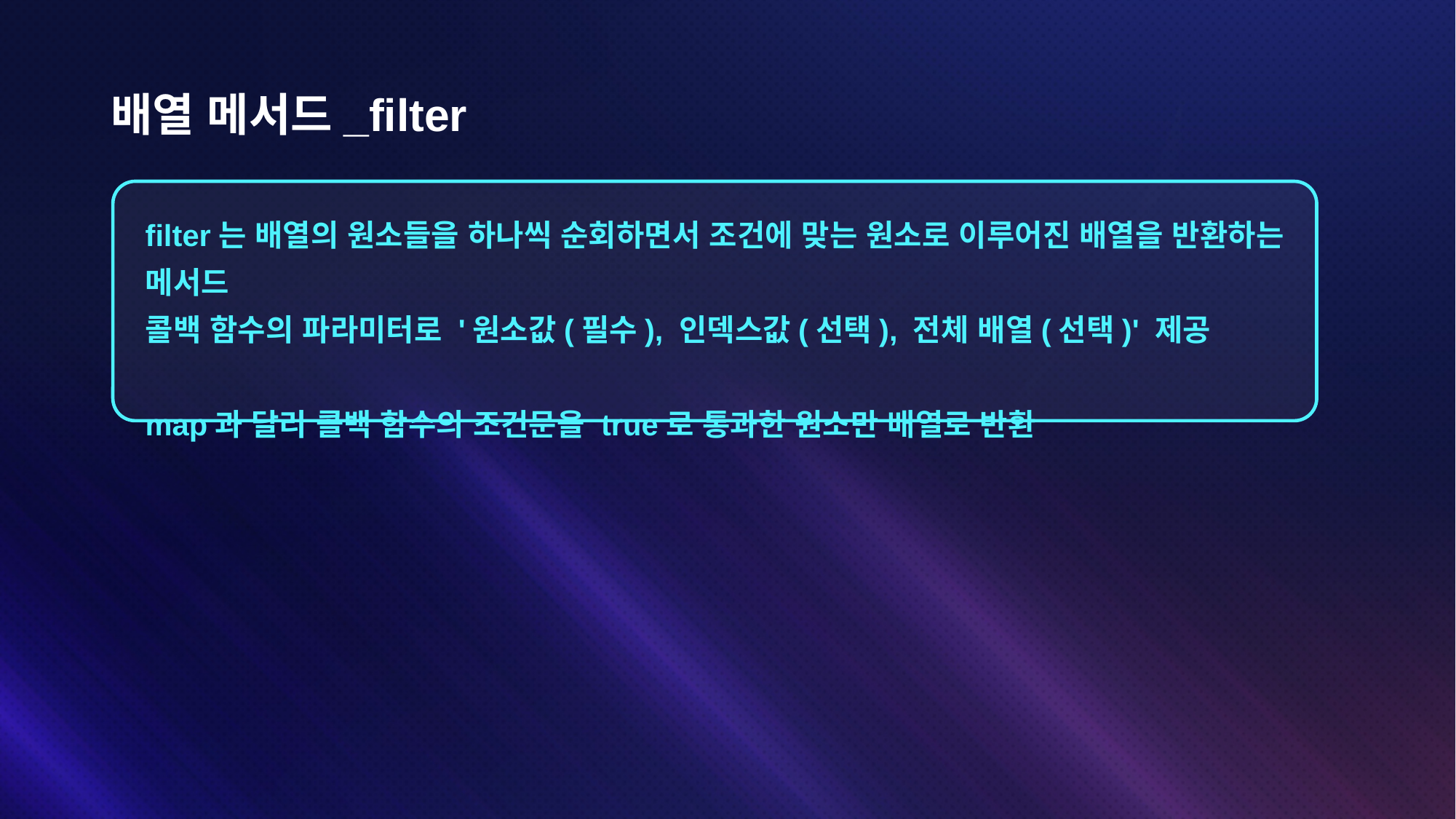

# 배열 메서드_filter
filter는 배열의 원소들을 하나씩 순회하면서 조건에 맞는 원소로 이루어진 배열을 반환하는 메서드
콜백 함수의 파라미터로 '원소값(필수), 인덱스값(선택), 전체 배열(선택)' 제공

map과 달리 콜백 함수의 조건문을 true로 통과한 원소만 배열로 반환